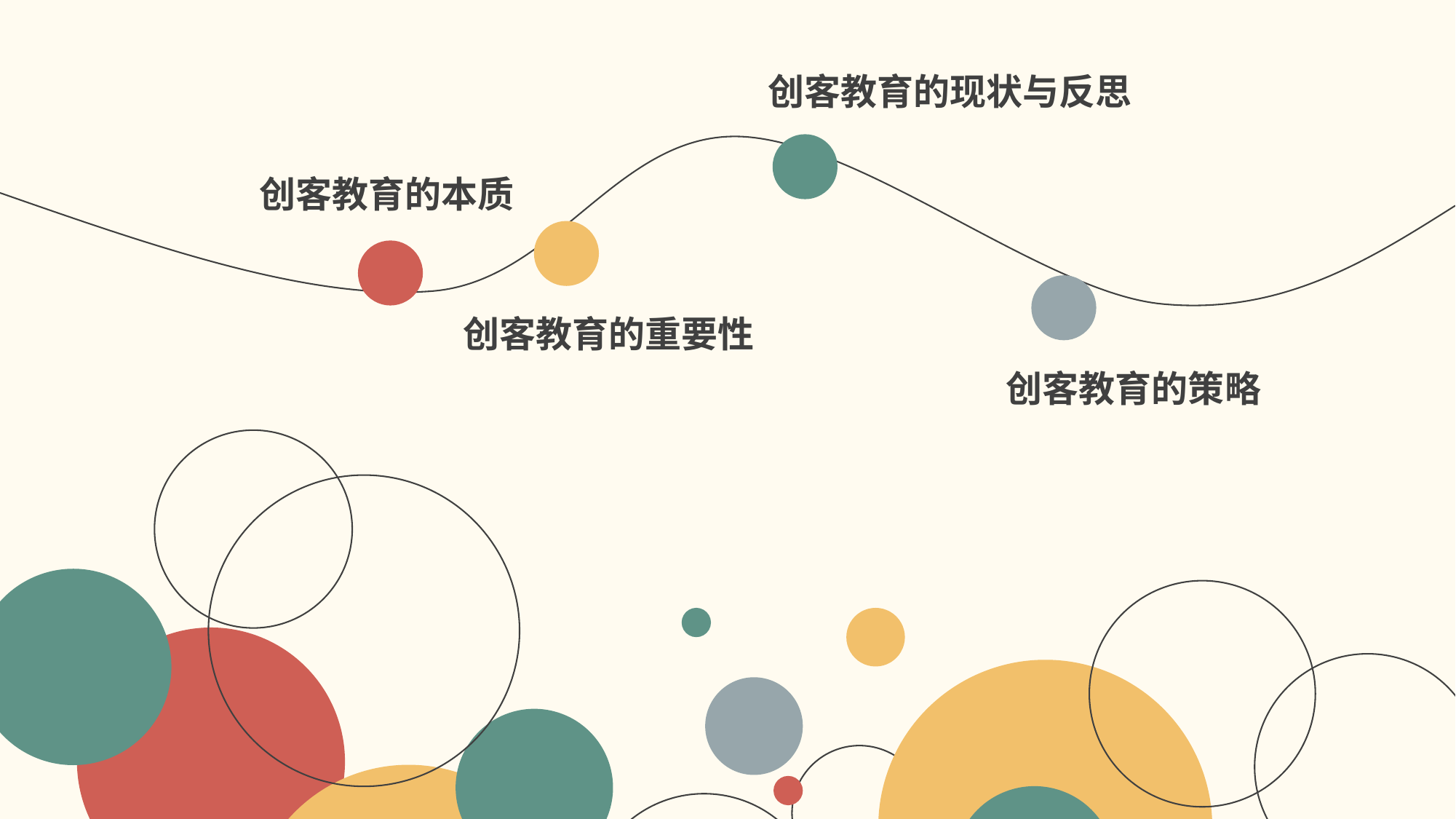

创客教育的现状与反思

创客教育的本质

创客教育的重要性
创客教育的策略